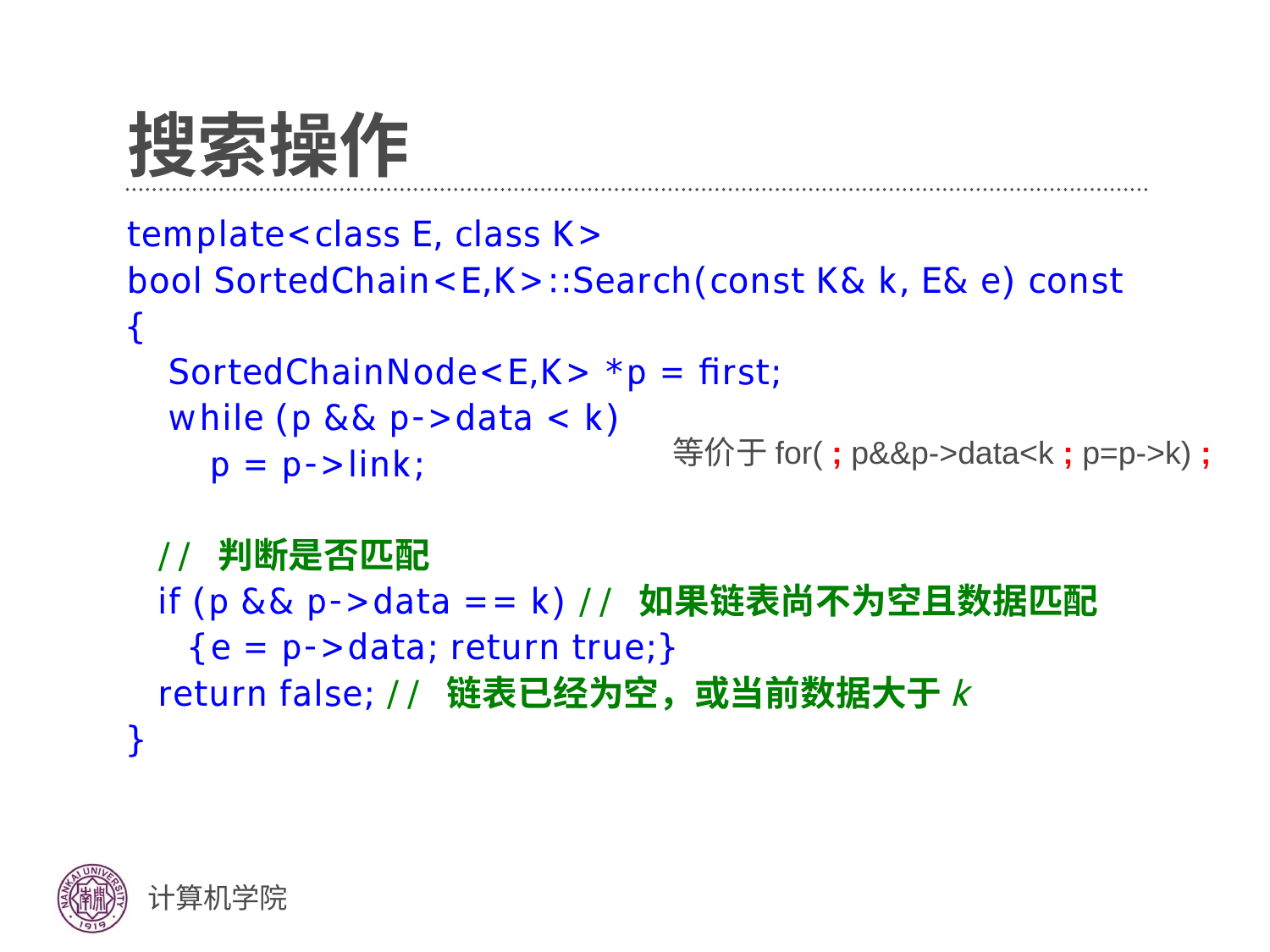

# 搜索操作
template<class E, class K>
bool SortedChain<E,K>::Search(const K& k, E& e) const
{
    SortedChainNode<E,K> *p = first;
    while (p && p->data < k)
        p = p->link;

   // 判断是否匹配
   if (p && p->data == k) // 如果链表尚不为空且数据匹配
      {e = p->data; return true;}
   return false; // 链表已经为空，或当前数据大于k
}
等价于for( ; p&&p->data<k ; p=p->k) ;